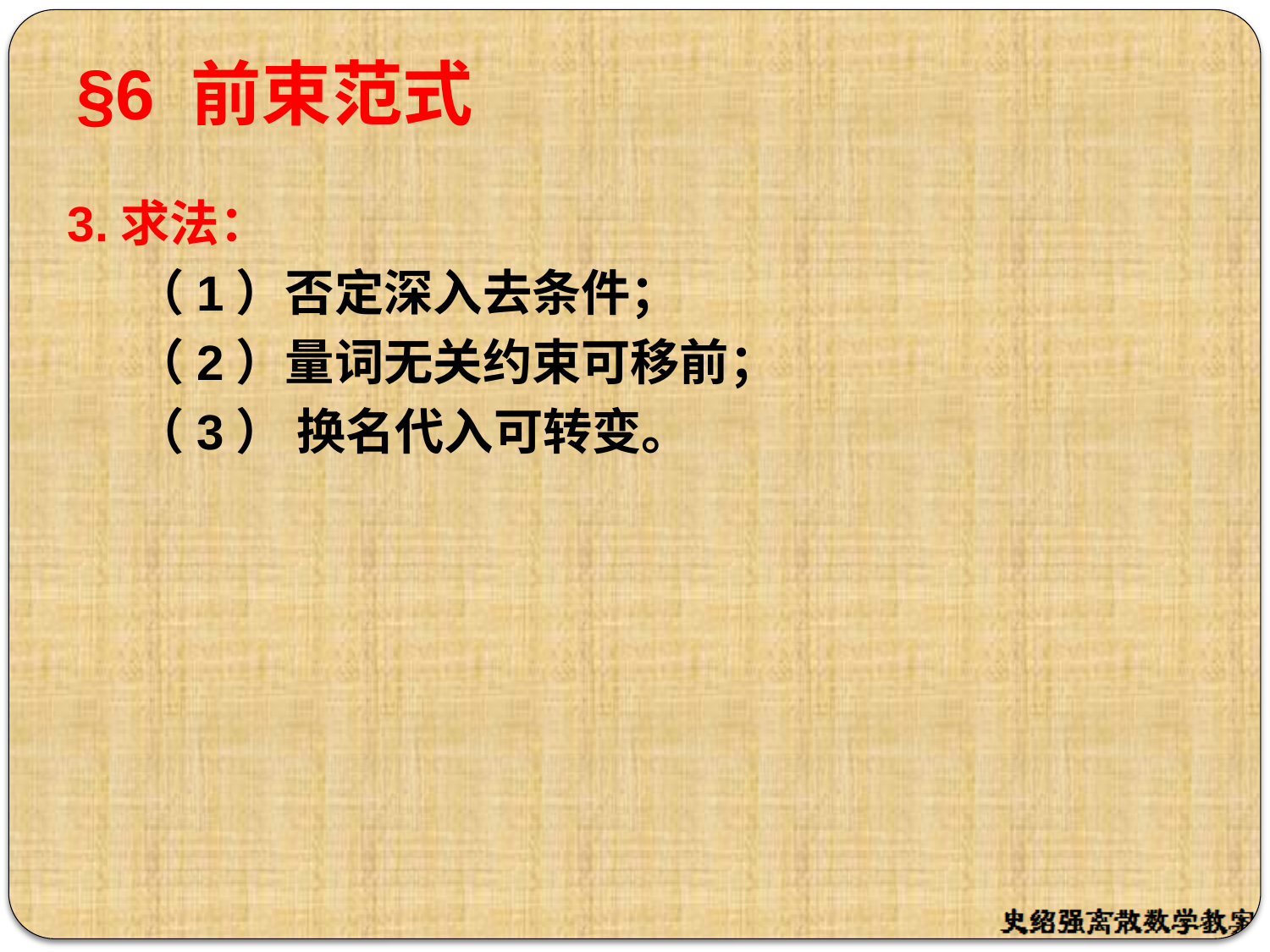

# §6 前束范式
3.求法：
     （1）否定深入去条件；
     （2）量词无关约束可移前；
     （3） 换名代入可转变。